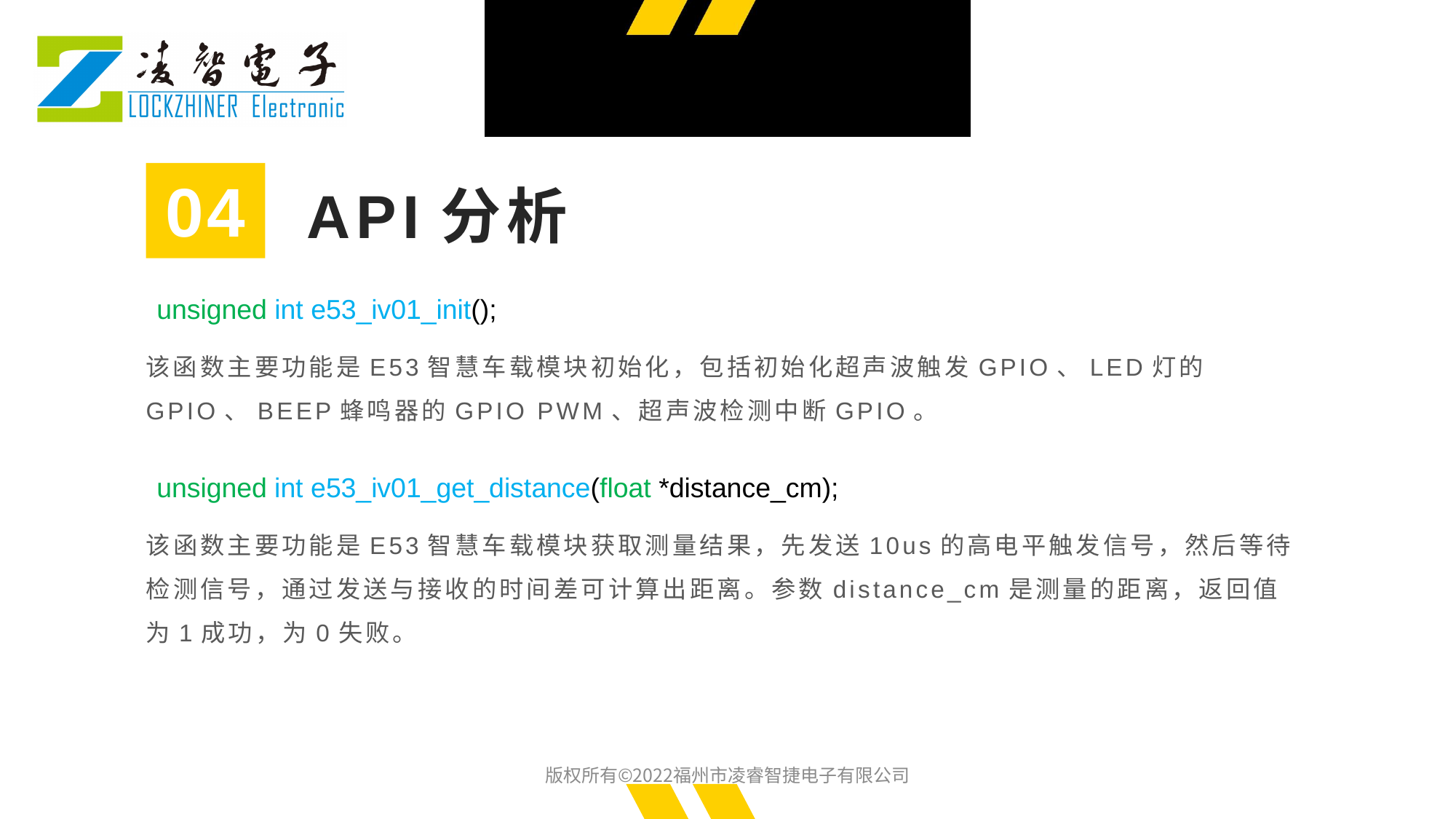

04
API分析
unsigned int e53_iv01_init();
该函数主要功能是E53智慧车载模块初始化，包括初始化超声波触发GPIO、LED灯的GPIO、BEEP蜂鸣器的GPIO PWM、超声波检测中断GPIO。
unsigned int e53_iv01_get_distance(float *distance_cm);
该函数主要功能是E53智慧车载模块获取测量结果，先发送10us的高电平触发信号，然后等待检测信号，通过发送与接收的时间差可计算出距离。参数distance_cm是测量的距离，返回值为1成功，为0失败。
版权所有©2022福州市凌睿智捷电子有限公司
6